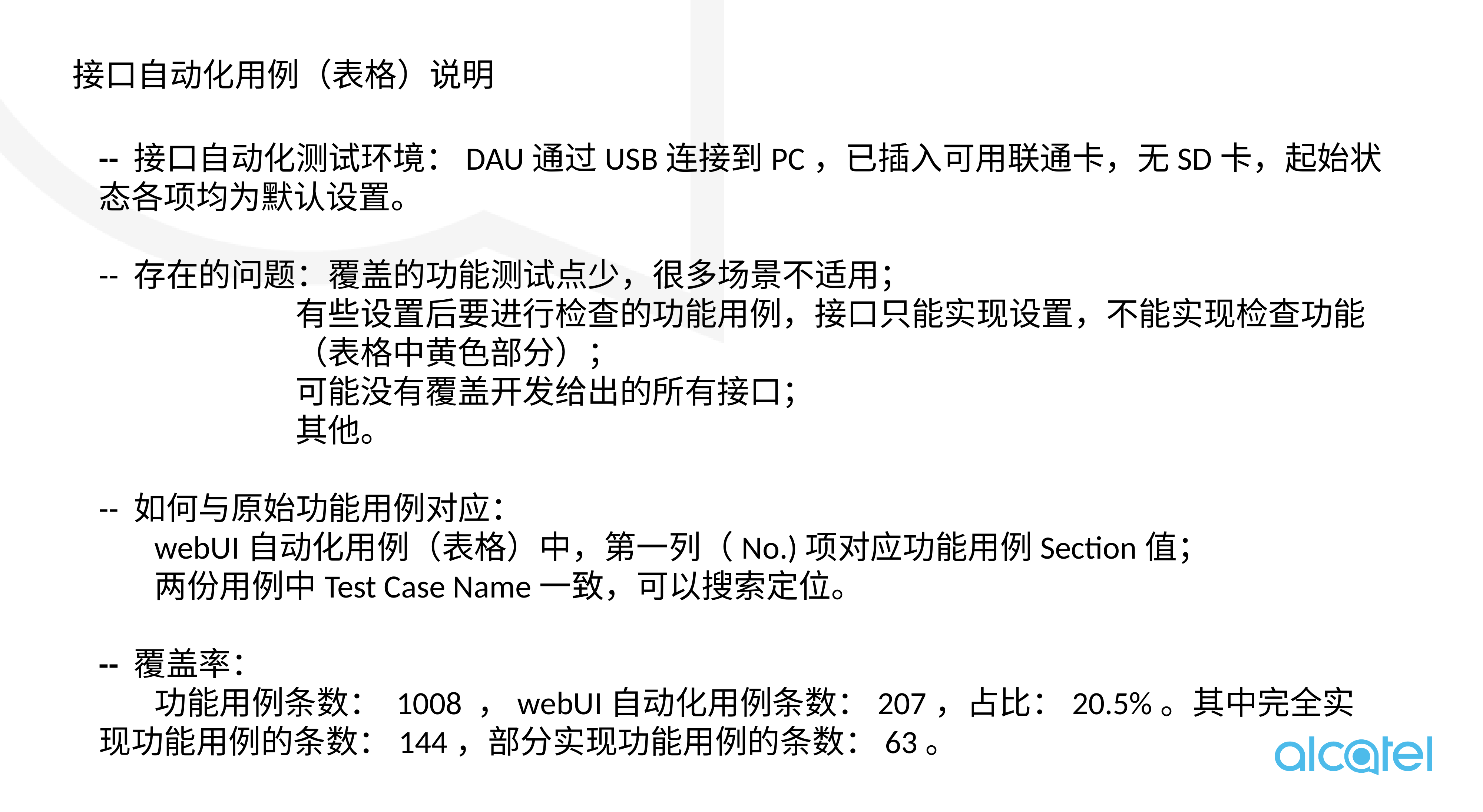

接口自动化用例（表格）说明

-- 接口自动化测试环境：DAU通过USB连接到PC，已插入可用联通卡，无SD卡，起始状态各项均为默认设置。

-- 存在的问题：覆盖的功能测试点少，很多场景不适用；
有些设置后要进行检查的功能用例，接口只能实现设置，不能实现检查功能（表格中黄色部分）；
可能没有覆盖开发给出的所有接口；
其他。

-- 如何与原始功能用例对应：
	webUI自动化用例（表格）中，第一列（No.)项对应功能用例Section值；
	两份用例中Test Case Name一致，可以搜索定位。

-- 覆盖率：
	功能用例条数： 1008 ，webUI自动化用例条数：207，占比：20.5%。其中完全实现功能用例的条数：144，部分实现功能用例的条数：63。